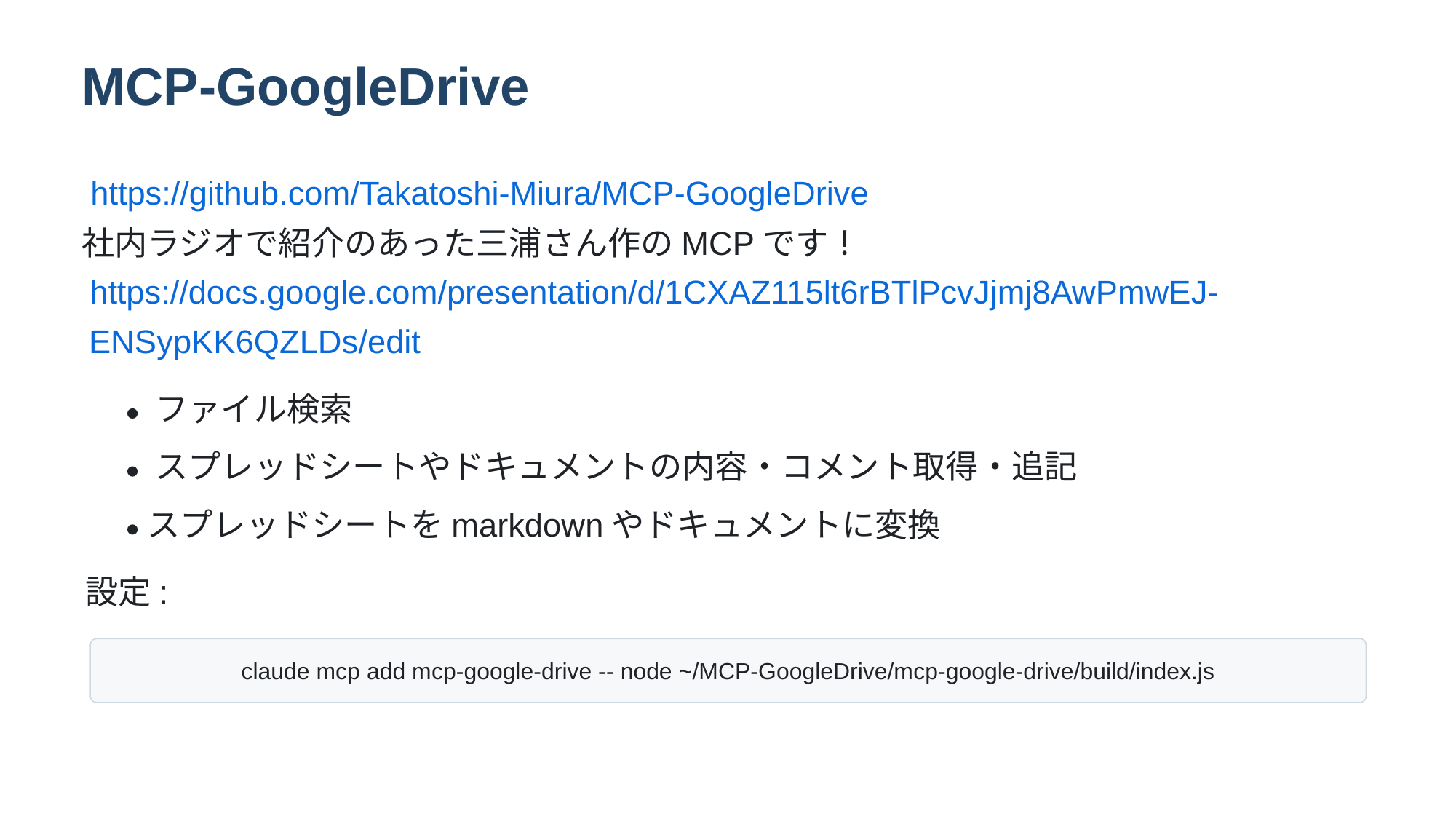

MCP-GoogleDrive
https://github.com/Takatoshi-Miura/MCP-GoogleDrive
社内ラジオで紹介のあった三浦さん作のMCPです！
https://docs.google.com/presentation/d/1CXAZ115lt6rBTlPcvJjmj8AwPmwEJ-
ENSypKK6QZLDs/edit
ファイル検索

スプレッドシートやドキュメントの内容・コメント取得・追記

スプレッドシートをmarkdownやドキュメントに変換

設定:

claude mcp add mcp-google-drive -- node ~/MCP-GoogleDrive/mcp-google-drive/build/index.js